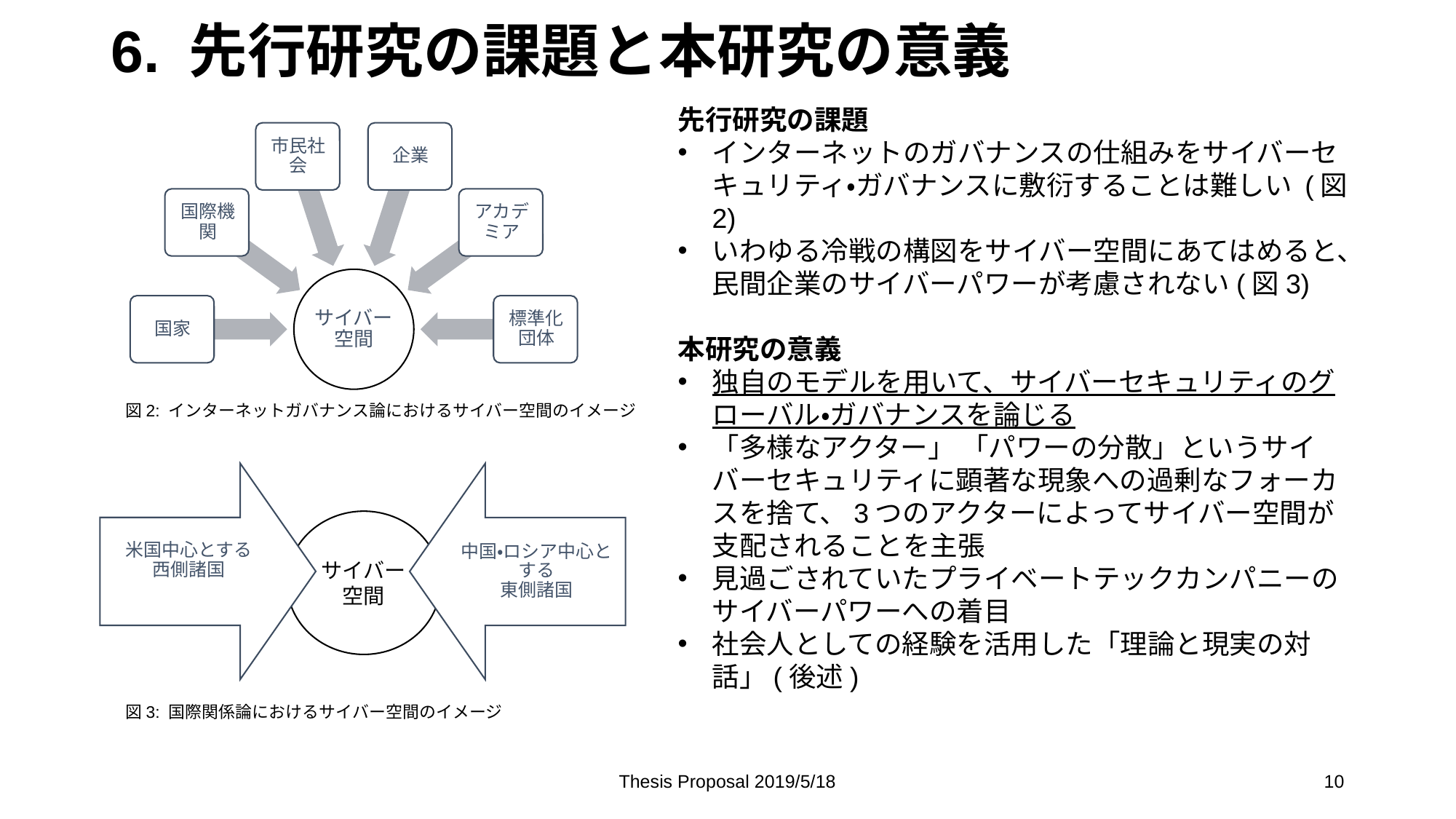

# 6. 先行研究の課題と本研究の意義
先行研究の課題
インターネットのガバナンスの仕組みをサイバーセキュリティ・ガバナンスに敷衍することは難しい (図2)
いわゆる冷戦の構図をサイバー空間にあてはめると、民間企業のサイバーパワーが考慮されない(図3)

本研究の意義
独自のモデルを用いて、サイバーセキュリティのグローバル・ガバナンスを論じる
「多様なアクター」 「パワーの分散」というサイバーセキュリティに顕著な現象への過剰なフォーカスを捨て、3つのアクターによってサイバー空間が支配されることを主張
見過ごされていたプライベートテックカンパニーのサイバーパワーへの着目
社会人としての経験を活用した「理論と現実の対話」(後述)

サイバー空間
国家
国際機関
市民社会
企業
アカデミア
標準化団体
図2: インターネットガバナンス論におけるサイバー空間のイメージ
米国中心とする
西側諸国
中国・ロシア中心とする
東側諸国
サイバー
空間
図3: 国際関係論におけるサイバー空間のイメージ
Thesis Proposal 2019/5/18
10